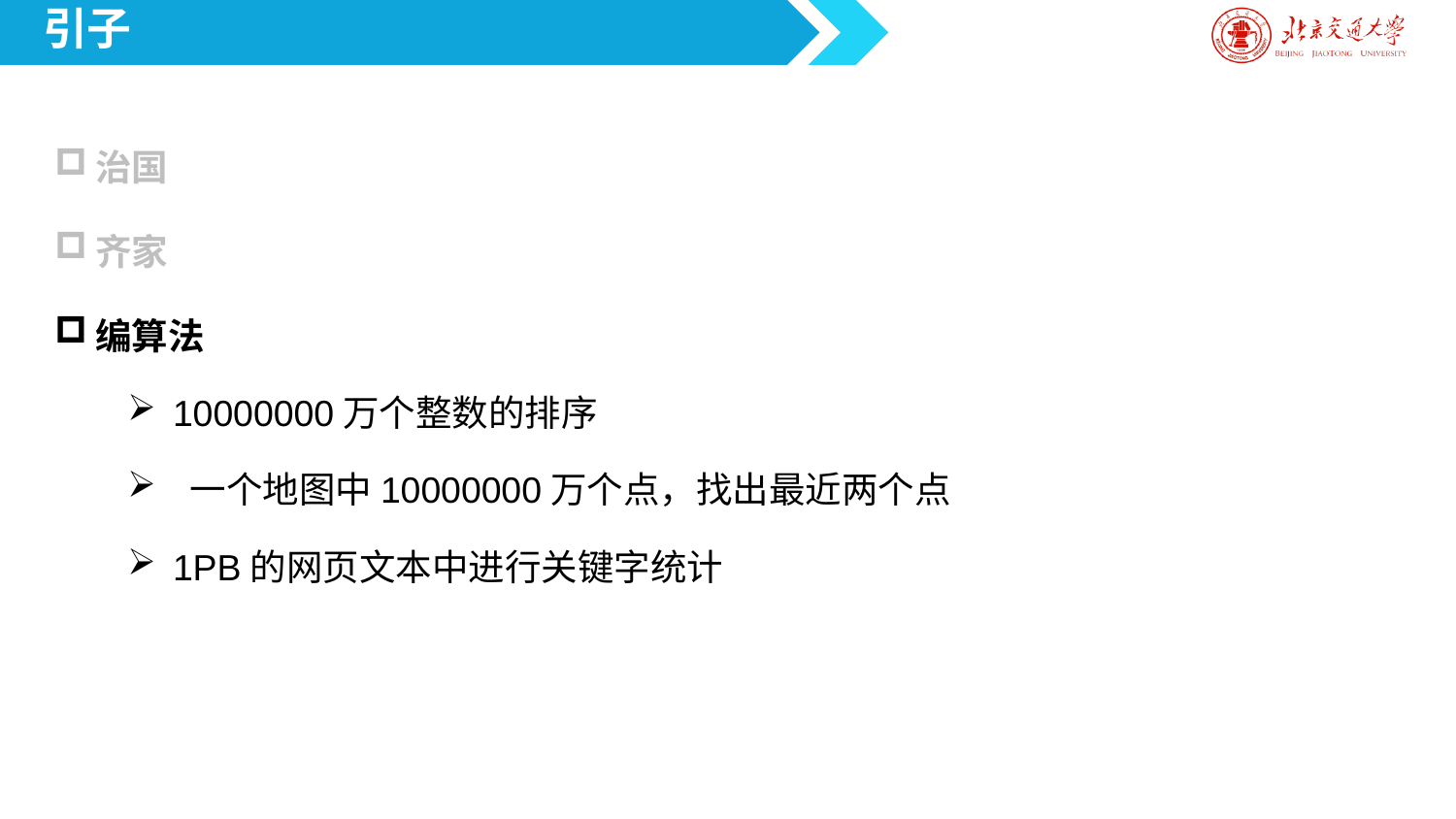

引子
治国

齐家

编算法
10000000万个整数的排序
 一个地图中10000000万个点，找出最近两个点
1PB的网页文本中进行关键字统计